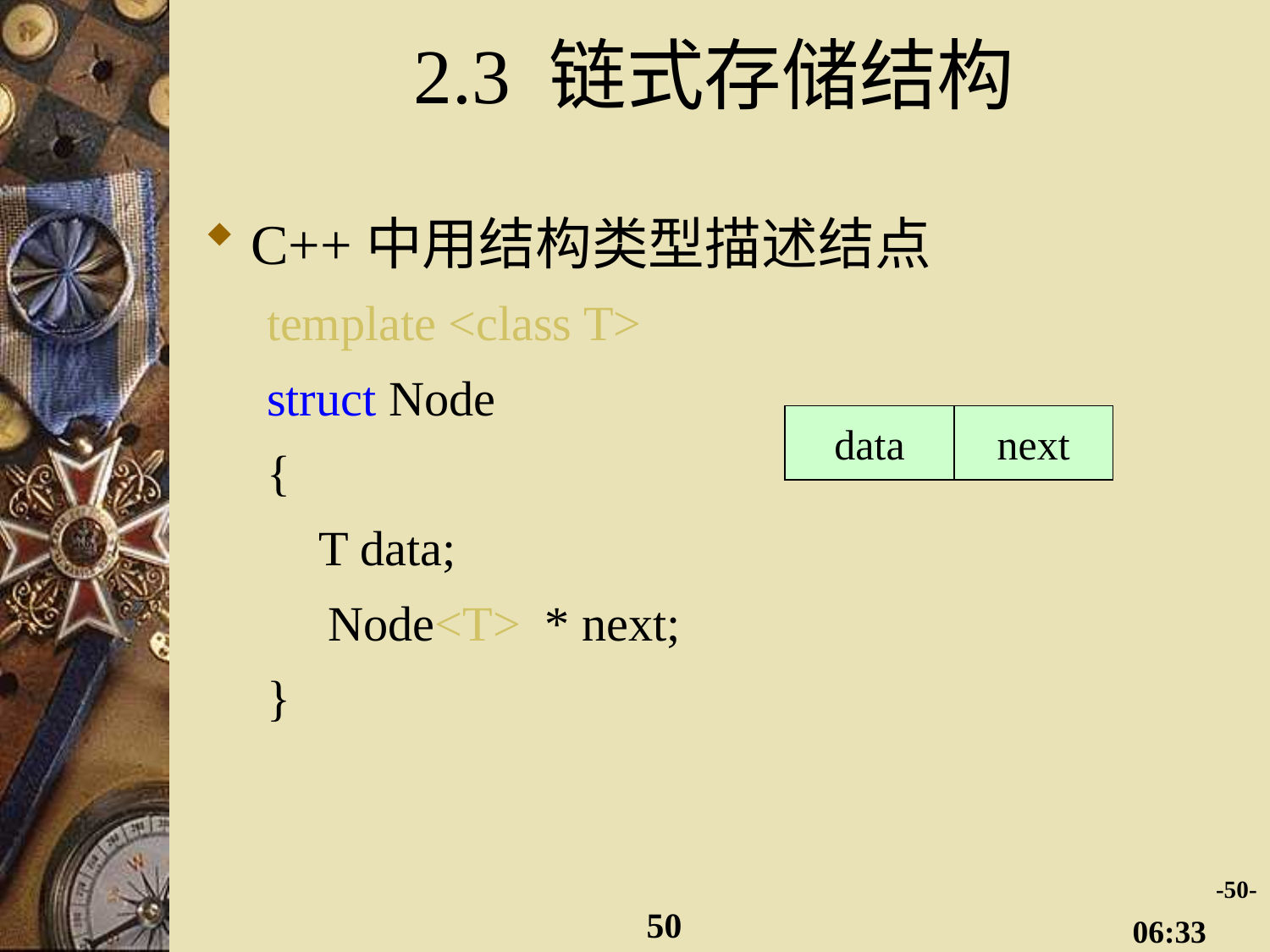

# 2.3 链式存储结构
C++中用结构类型描述结点
template <class T>
struct Node
{
	 T data;
     Node<T>  * next;
}
data
next
-50-